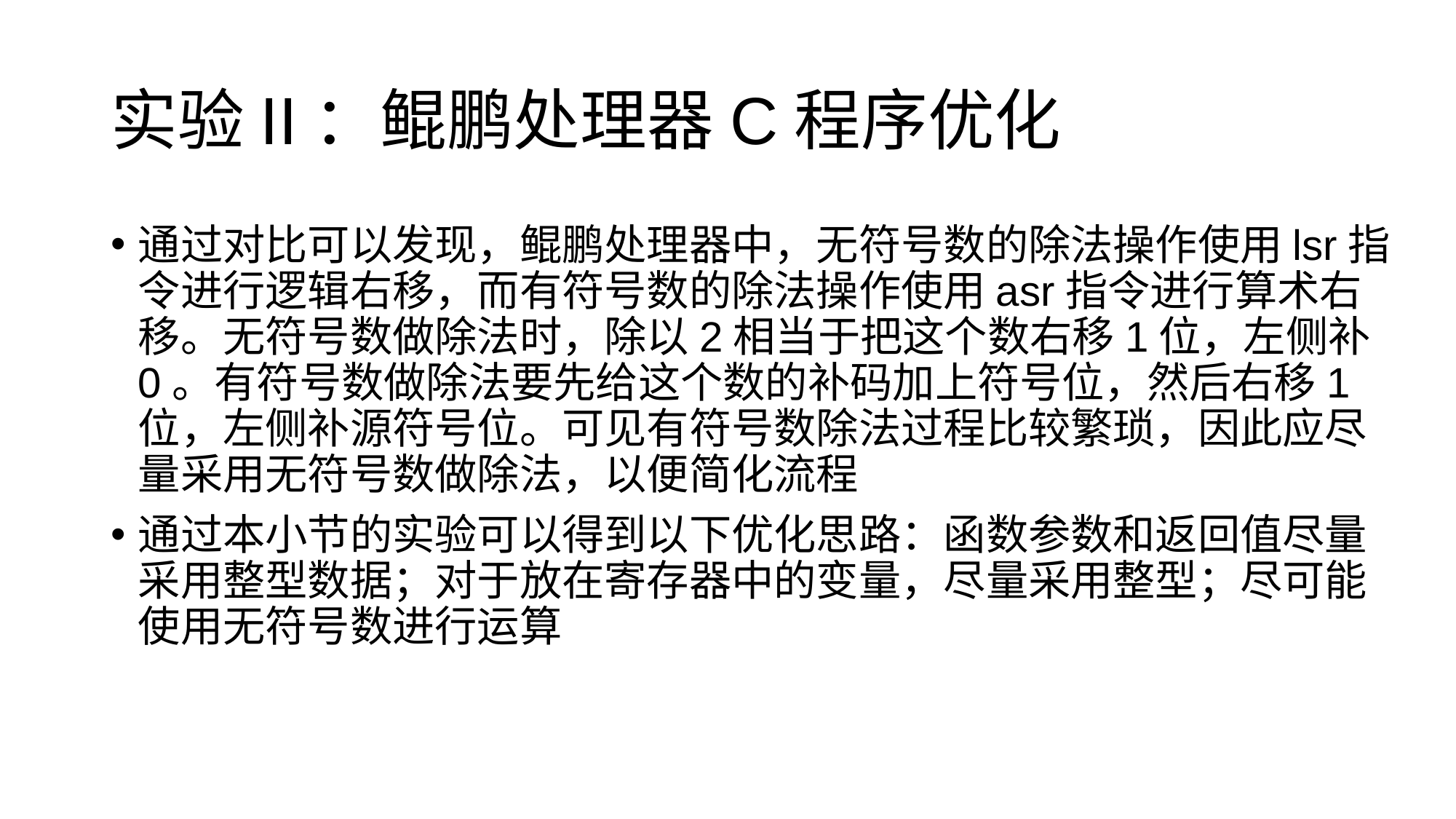

# 实验II：鲲鹏处理器C程序优化
通过对比可以发现，鲲鹏处理器中，无符号数的除法操作使用lsr指令进行逻辑右移，而有符号数的除法操作使用asr指令进行算术右移。无符号数做除法时，除以2相当于把这个数右移1位，左侧补0。有符号数做除法要先给这个数的补码加上符号位，然后右移1位，左侧补源符号位。可见有符号数除法过程比较繁琐，因此应尽量采用无符号数做除法，以便简化流程
通过本小节的实验可以得到以下优化思路：函数参数和返回值尽量采用整型数据；对于放在寄存器中的变量，尽量采用整型；尽可能使用无符号数进行运算